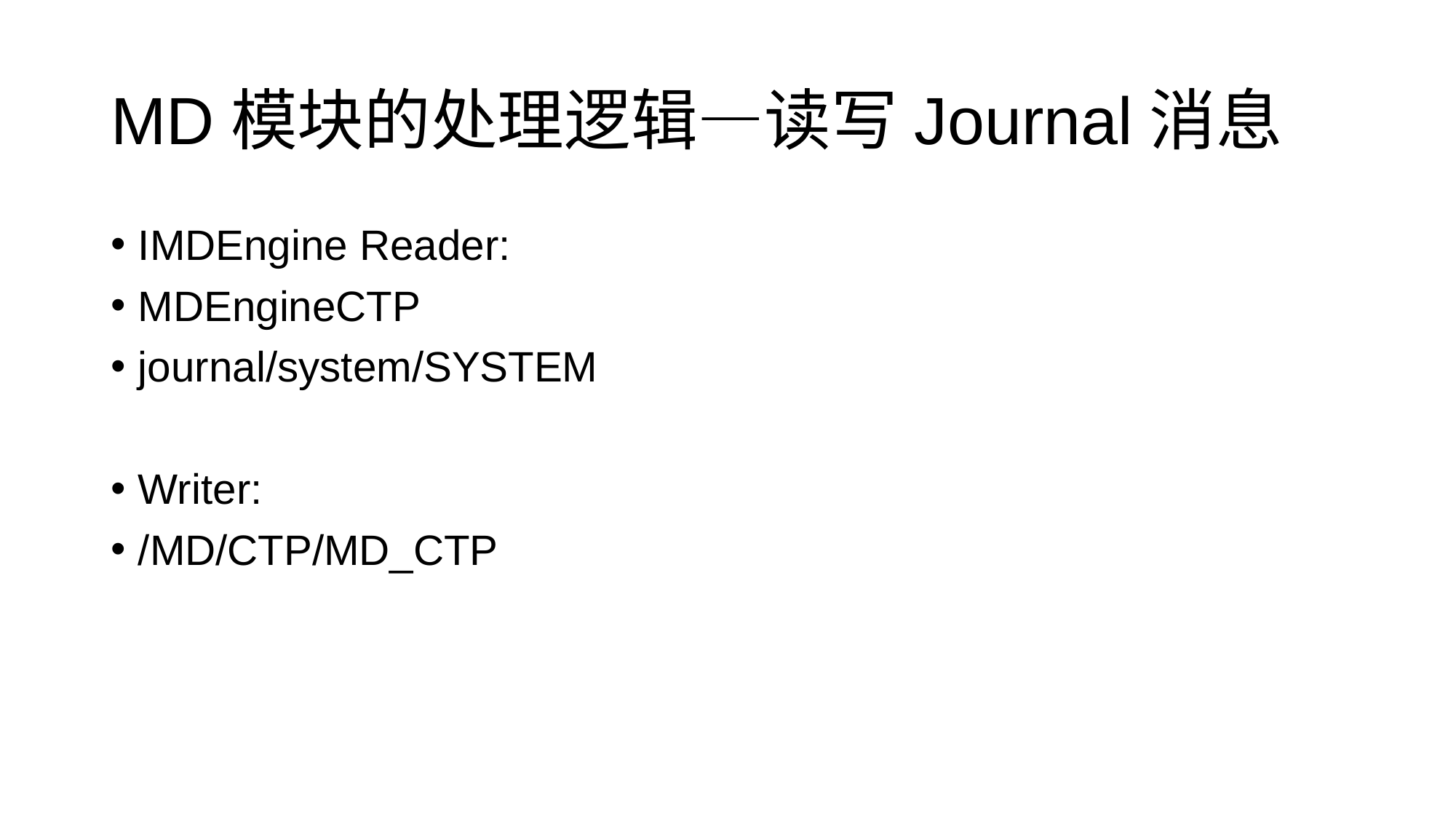

# MD模块的处理逻辑—读写Journal消息
IMDEngine Reader:
MDEngineCTP
journal/system/SYSTEM

Writer:
/MD/CTP/MD_CTP